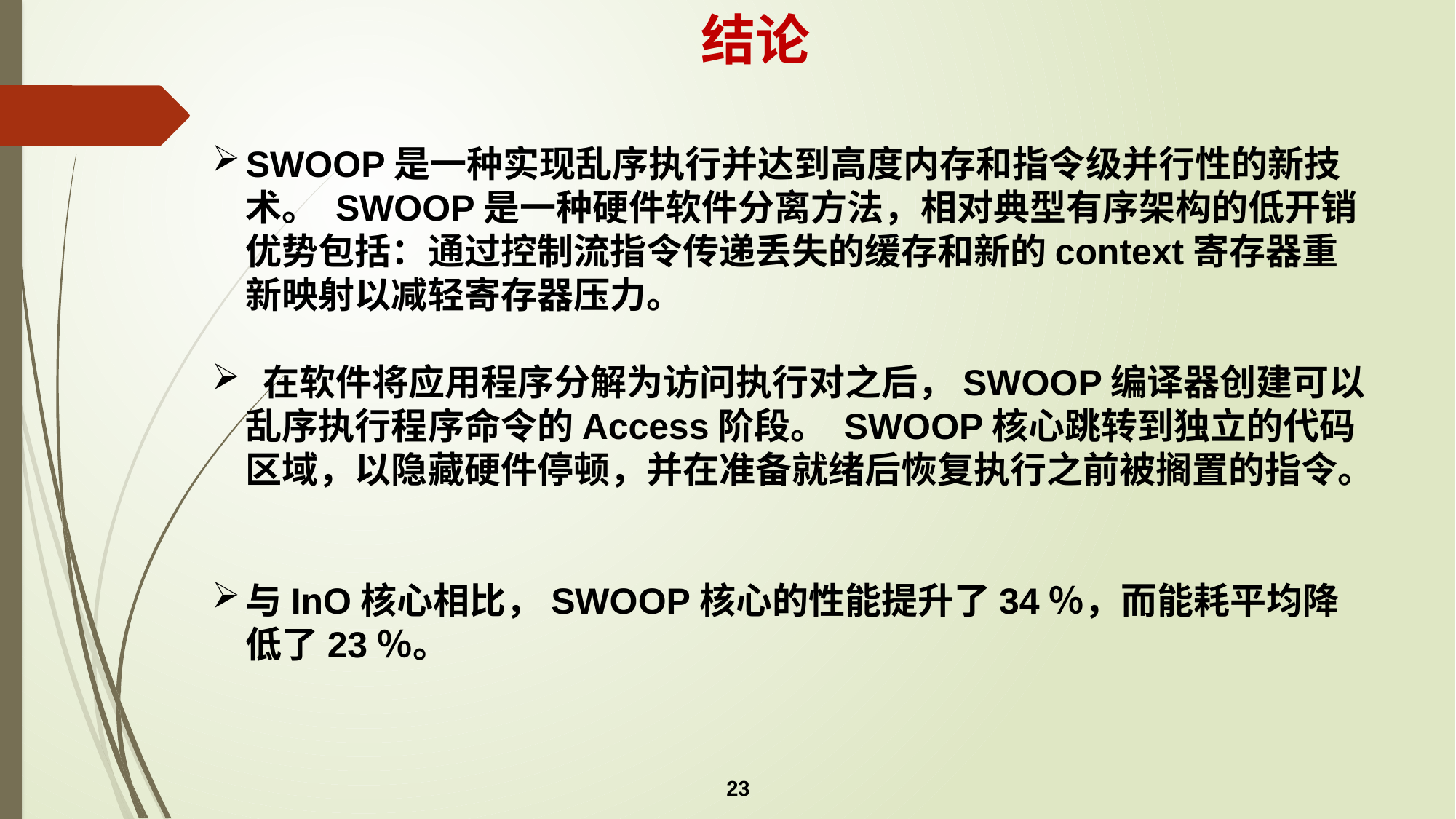

结论
SWOOP是一种实现乱序执行并达到高度内存和指令级并行性的新技术。 SWOOP是一种硬件软件分离方法，相对典型有序架构的低开销优势包括：通过控制流指令传递丢失的缓存和新的context寄存器重新映射以减轻寄存器压力。

 在软件将应用程序分解为访问执行对之后，SWOOP编译器创建可以乱序执行程序命令的Access阶段。 SWOOP核心跳转到独立的代码区域，以隐藏硬件停顿，并在准备就绪后恢复执行之前被搁置的指令。

与InO核心相比，SWOOP核心的性能提升了34％，而能耗平均降低了23％。
23